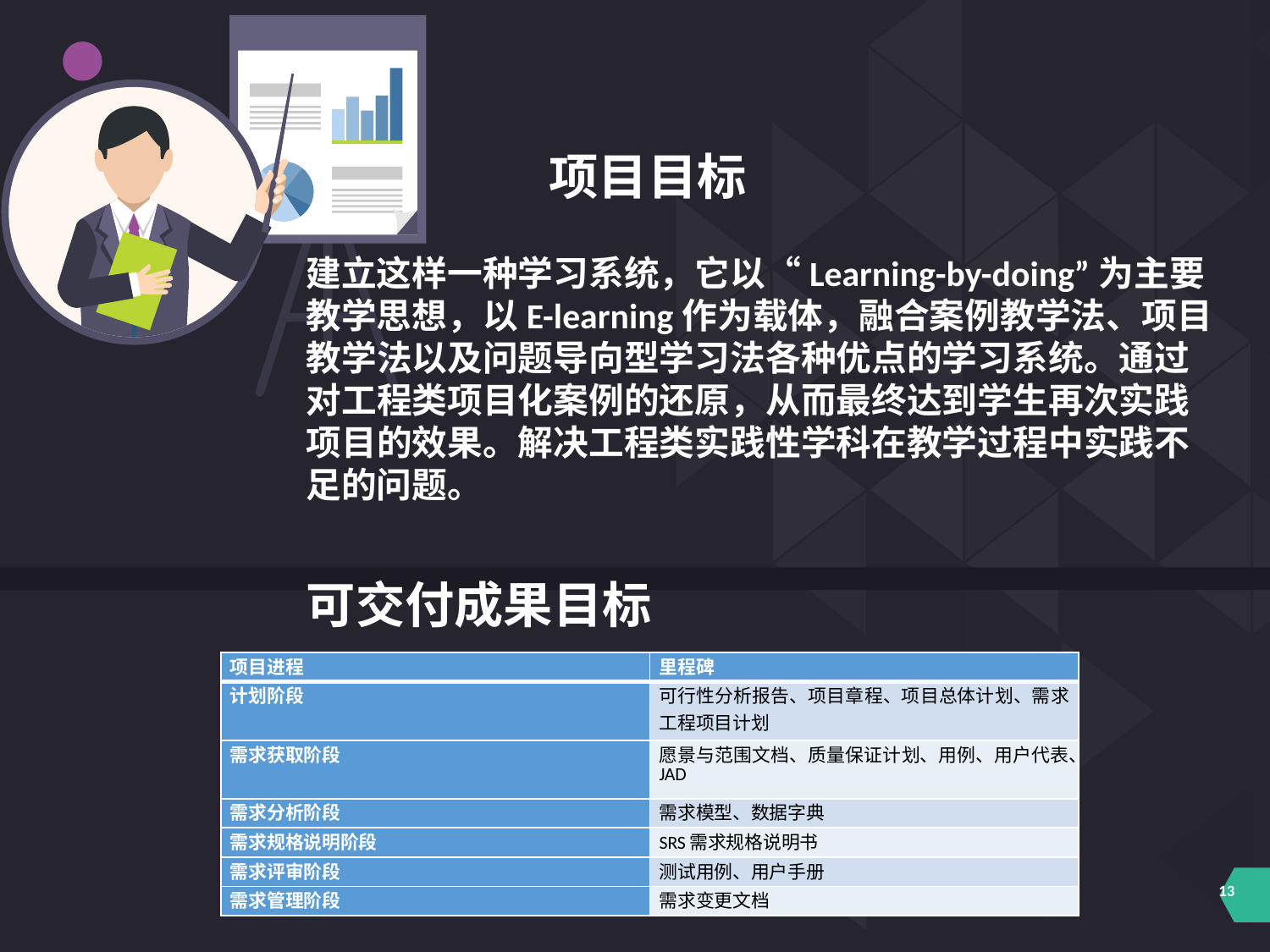

项目目标
建立这样一种学习系统，它以“Learning-by-doing”为主要教学思想，以E-learning作为载体，融合案例教学法、项目教学法以及问题导向型学习法各种优点的学习系统。通过对工程类项目化案例的还原，从而最终达到学生再次实践项目的效果。解决工程类实践性学科在教学过程中实践不足的问题。

可交付成果目标
| 项目进程 | 里程碑 |
| --- | --- |
| 计划阶段 | 可行性分析报告、项目章程、项目总体计划、需求工程项目计划 |
| 需求获取阶段 | 愿景与范围文档、质量保证计划、用例、用户代表、JAD |
| 需求分析阶段 | 需求模型、数据字典 |
| 需求规格说明阶段 | SRS需求规格说明书 |
| 需求评审阶段 | 测试用例、用户手册 |
| 需求管理阶段 | 需求变更文档 |